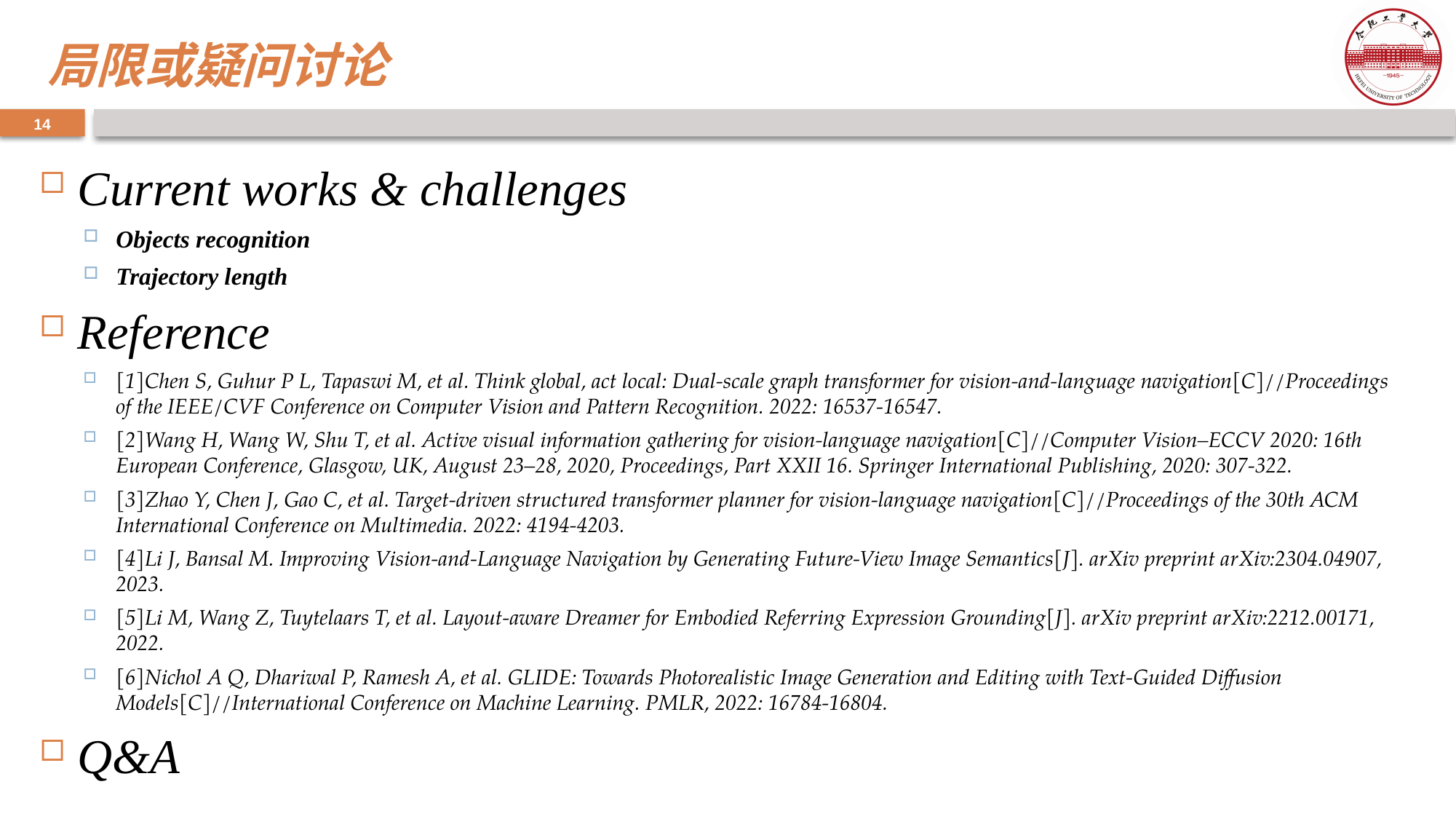

# 局限或疑问讨论
Current works & challenges
Objects recognition
Trajectory length
Reference
[1]Chen S, Guhur P L, Tapaswi M, et al. Think global, act local: Dual-scale graph transformer for vision-and-language navigation[C]//Proceedings of the IEEE/CVF Conference on Computer Vision and Pattern Recognition. 2022: 16537-16547.
[2]Wang H, Wang W, Shu T, et al. Active visual information gathering for vision-language navigation[C]//Computer Vision–ECCV 2020: 16th European Conference, Glasgow, UK, August 23–28, 2020, Proceedings, Part XXII 16. Springer International Publishing, 2020: 307-322.
[3]Zhao Y, Chen J, Gao C, et al. Target-driven structured transformer planner for vision-language navigation[C]//Proceedings of the 30th ACM International Conference on Multimedia. 2022: 4194-4203.
[4]Li J, Bansal M. Improving Vision-and-Language Navigation by Generating Future-View Image Semantics[J]. arXiv preprint arXiv:2304.04907, 2023.
[5]Li M, Wang Z, Tuytelaars T, et al. Layout-aware Dreamer for Embodied Referring Expression Grounding[J]. arXiv preprint arXiv:2212.00171, 2022.
[6]Nichol A Q, Dhariwal P, Ramesh A, et al. GLIDE: Towards Photorealistic Image Generation and Editing with Text-Guided Diffusion Models[C]//International Conference on Machine Learning. PMLR, 2022: 16784-16804.
Q&A